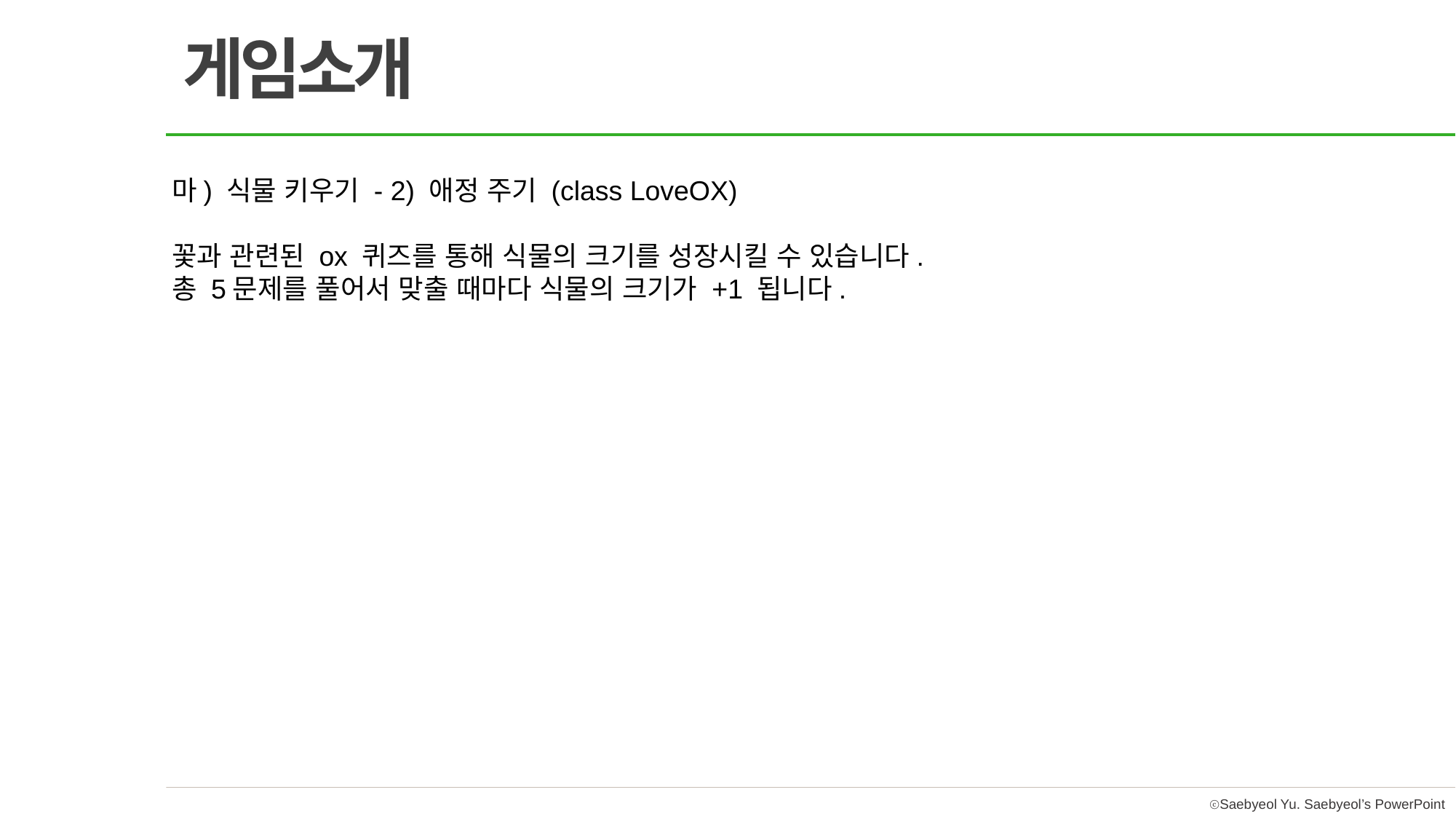

게임소개
마) 식물 키우기 - 2) 애정 주기 (class LoveOX)

꽃과 관련된 ox 퀴즈를 통해 식물의 크기를 성장시킬 수 있습니다.
총 5문제를 풀어서 맞출 때마다 식물의 크기가 +1 됩니다.